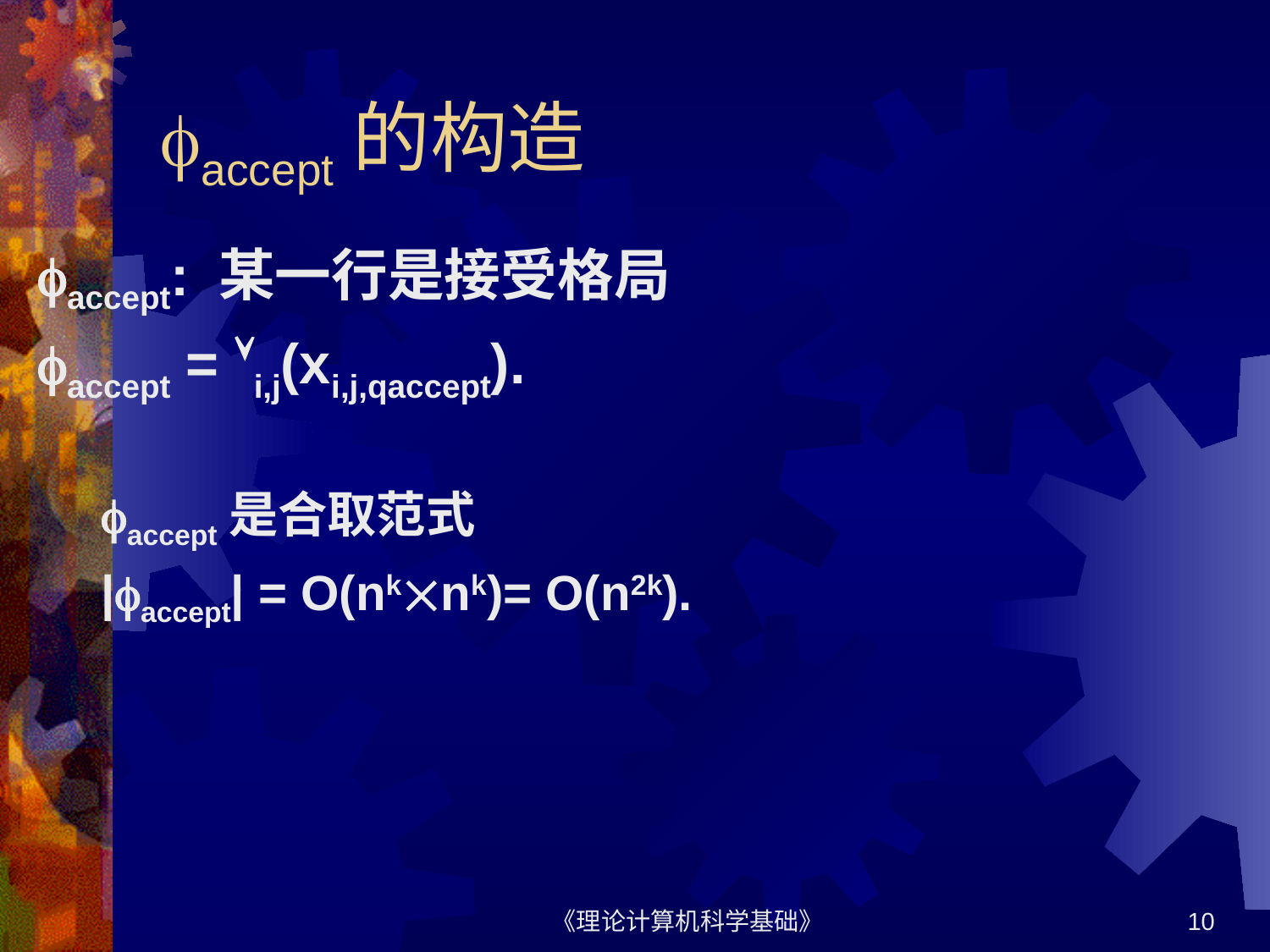

# φaccept的构造
φaccept: 某一行是接受格局
φaccept = ∨i,j(xi,j,qaccept).

φaccept是合取范式
|φaccept| = O(nk×nk)= O(n2k).
《理论计算机科学基础》
10